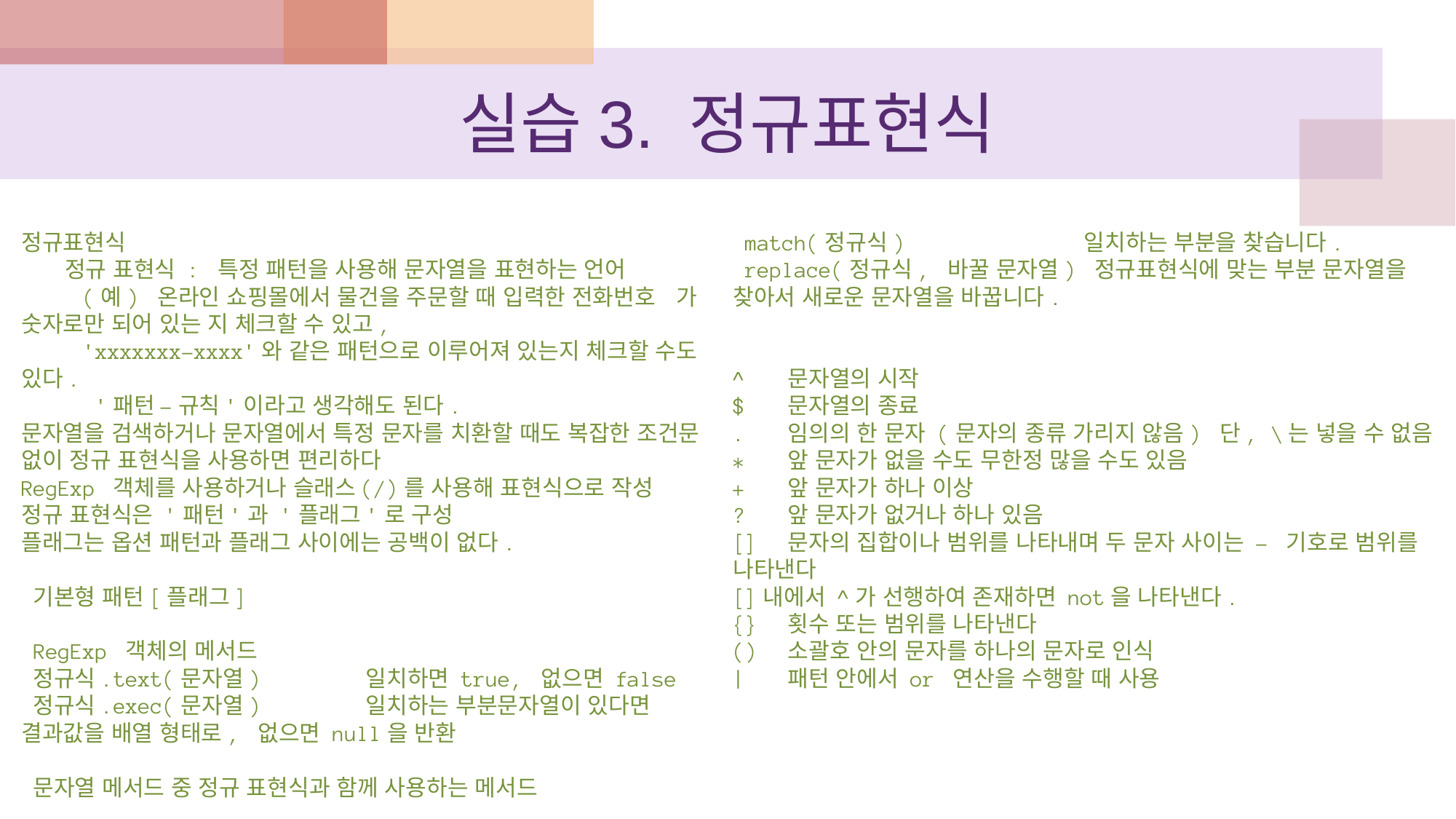

# 실습3. 정규표현식
정규표현식
      정규 표현식 : 특정 패턴을 사용해 문자열을 표현하는 언어
     (예) 온라인 쇼핑몰에서 물건을 주문할 때 입력한 전화번호	가 숫자로만 되어 있는 지 체크할 수 있고,
     'xxxxxxx-xxxx'와 같은 패턴으로 이루어져 있는지 체크할 수도 있다.
      '패턴-규칙'이라고 생각해도 된다.
문자열을 검색하거나 문자열에서 특정 문자를 치환할 때도 복잡한 조건문 없이 정규 표현식을 사용하면 편리하다
RegExp 객체를 사용하거나 슬래스(/)를 사용해 표현식으로 작성
정규 표현식은 '패턴'과 '플래그'로 구성
플래그는 옵션 패턴과 플래그 사이에는 공백이 없다.
 기본형 패턴[플래그]

 RegExp 객체의 메서드
 정규식.text(문자열)        일치하면 true, 없으면 false
 정규식.exec(문자열)        일치하는 부분문자열이 있다면 결과값을 배열 형태로, 없으면 null을 반환
 문자열 메서드 중 정규 표현식과 함께 사용하는 메서드
 match(정규식)              일치하는 부분을 찾습니다.
 replace(정규식, 바꿀 문자열) 정규표현식에 맞는 부분 문자열을 찾아서 새로운 문자열을 바꿉니다.
^   문자열의 시작
$   문자열의 종료
.   임의의 한 문자 (문자의 종류 가리지 않음) 단, \는 넣을 수 없음
*   앞 문자가 없을 수도 무한정 많을 수도 있음
+   앞 문자가 하나 이상
?   앞 문자가 없거나 하나 있음
[]  문자의 집합이나 범위를 나타내며 두 문자 사이는 - 기호로 범위를 나타낸다
[]내에서 ^가 선행하여 존재하면 not을 나타낸다.
{}  횟수 또는 범위를 나타낸다
()  소괄호 안의 문자를 하나의 문자로 인식
|   패턴 안에서 or 연산을 수행할 때 사용